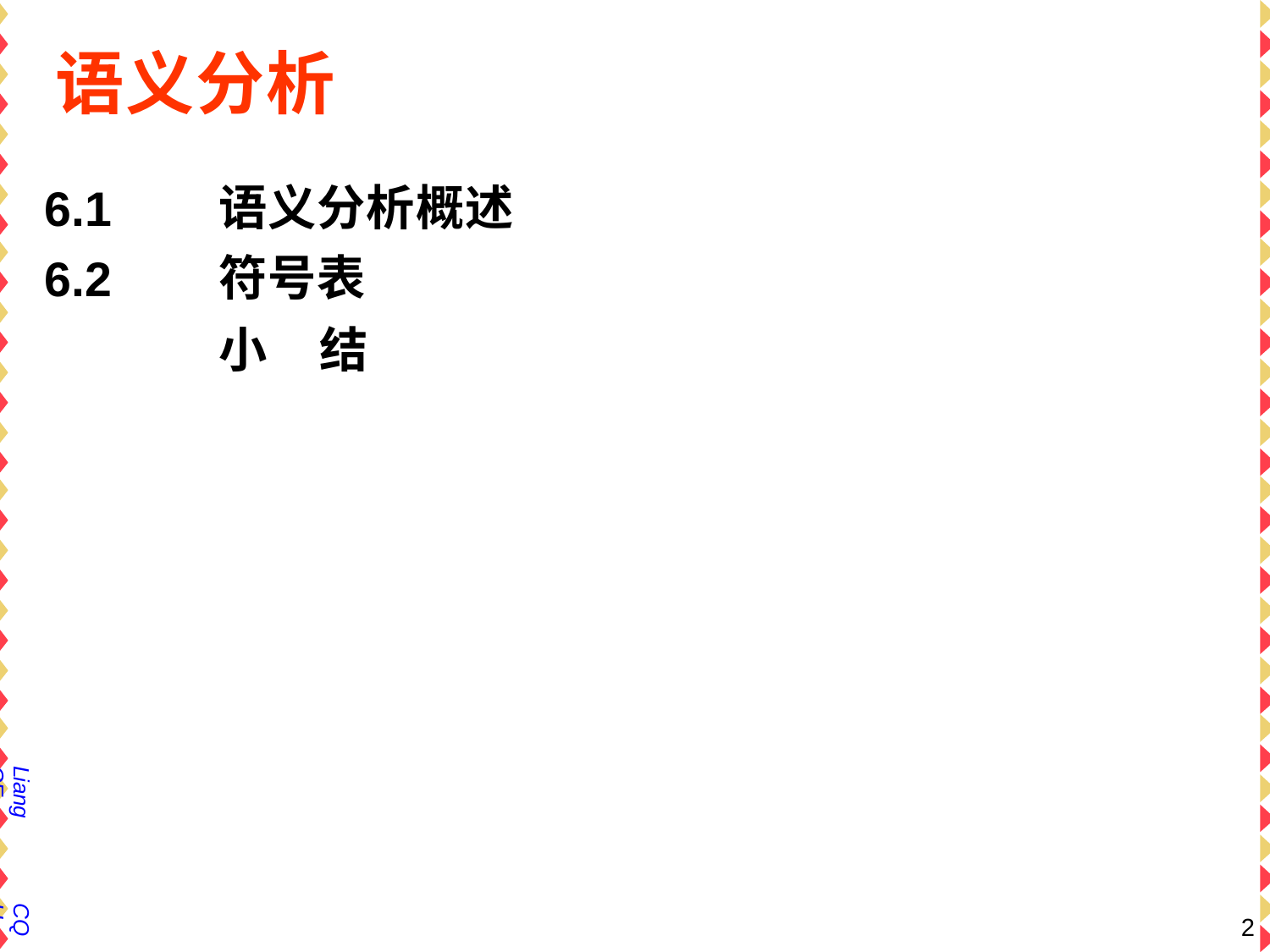

# 语义分析
6.1
6.2
语义分析概述 符号表
小	结
Liang GE
CQU
2